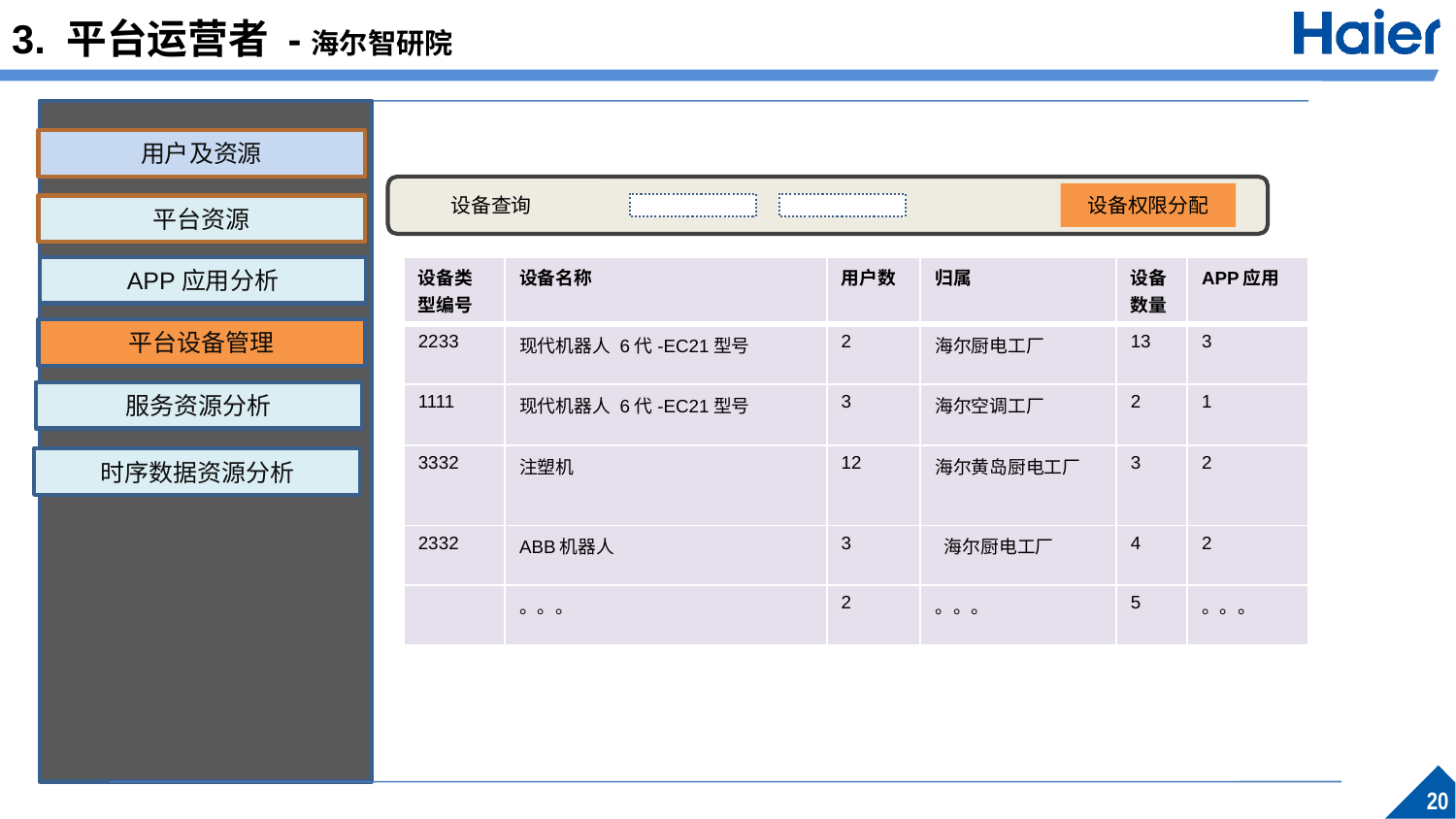

3. 平台运营者 -海尔智研院

用户及资源

设备权限分配
设备查询

平台资源
APP应用分析
| 设备类型编号 | 设备名称 | 用户数 | 归属 | 设备数量 | APP应用 |
| --- | --- | --- | --- | --- | --- |
| 2233 | 现代机器人 6代-EC21型号 | 2 | 海尔厨电工厂 | 13 | 3 |
| 1111 | 现代机器人 6代-EC21型号 | 3 | 海尔空调工厂 | 2 | 1 |
| 3332 | 注塑机 | 12 | 海尔黄岛厨电工厂 | 3 | 2 |
| 2332 | ABB机器人 | 3 | 海尔厨电工厂 | 4 | 2 |
|  | 。。。 | 2 | 。。。 | 5 | 。。。 |
平台设备管理
服务资源分析
时序数据资源分析